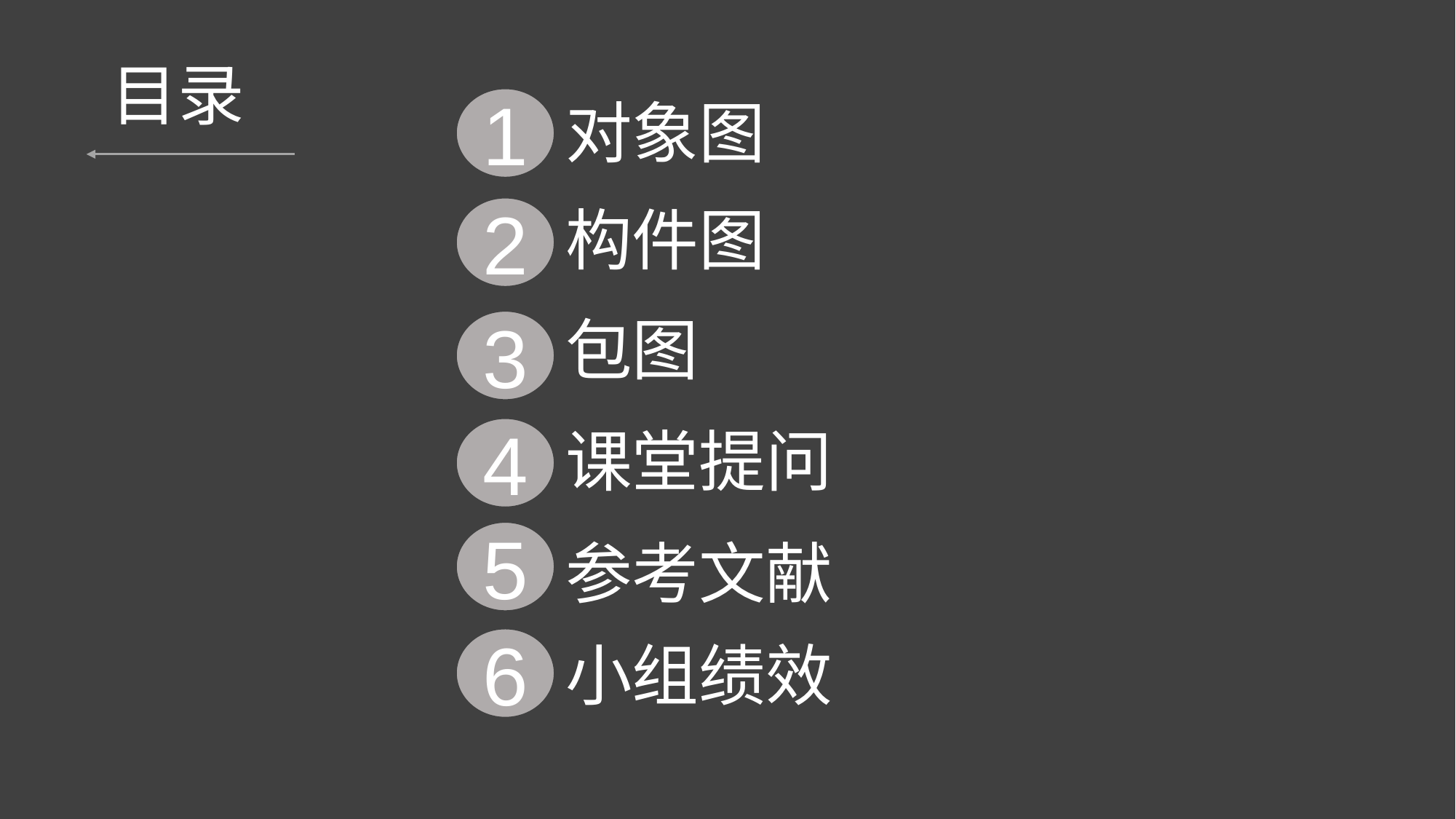

# 目录
1
对象图
2
构件图
3
包图
4
课堂提问
5
参考文献
6
小组绩效